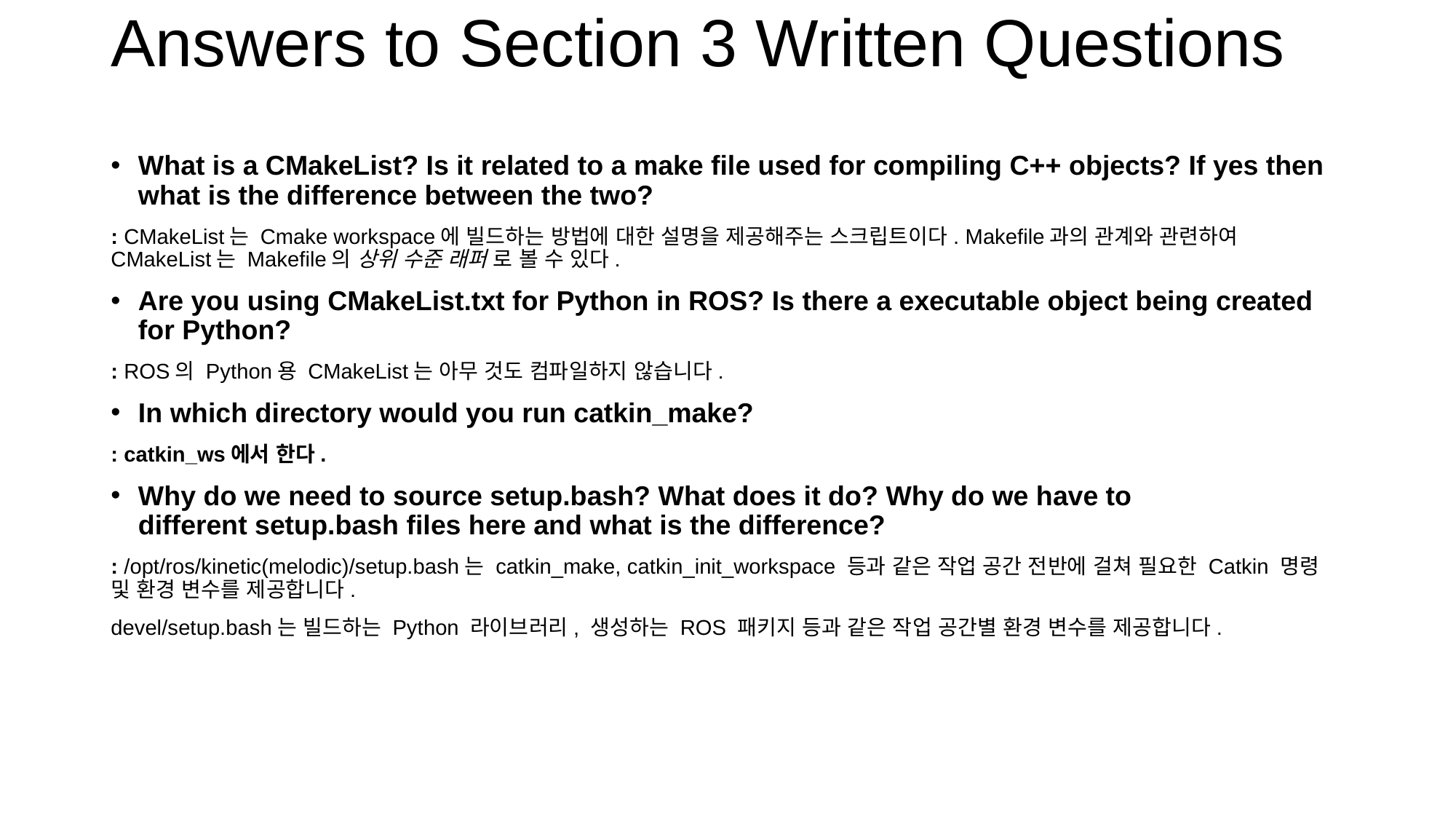

# Answers to Section 3 Written Questions
What is a CMakeList? Is it related to a make file used for compiling C++ objects? If yes then what is the difference between the two?
: CMakeList는 Cmake workspace에 빌드하는 방법에 대한 설명을 제공해주는 스크립트이다. Makefile과의 관계와 관련하여 CMakeList는 Makefile의 상위 수준 래퍼 로 볼 수 있다.
Are you using CMakeList.txt for Python in ROS? Is there a executable object being created for Python?
: ROS의 Python용 CMakeList는 아무 것도 컴파일하지 않습니다.
In which directory would you run catkin_make?
: catkin_ws에서 한다.
Why do we need to source setup.bash? What does it do? Why do we have to different setup.bash files here and what is the difference?
: /opt/ros/kinetic(melodic)/setup.bash는 catkin_make, catkin_init_workspace 등과 같은 작업 공간 전반에 걸쳐 필요한 Catkin 명령 및 환경 변수를 제공합니다.
devel/setup.bash는 빌드하는 Python 라이브러리, 생성하는 ROS 패키지 등과 같은 작업 공간별 환경 변수를 제공합니다.